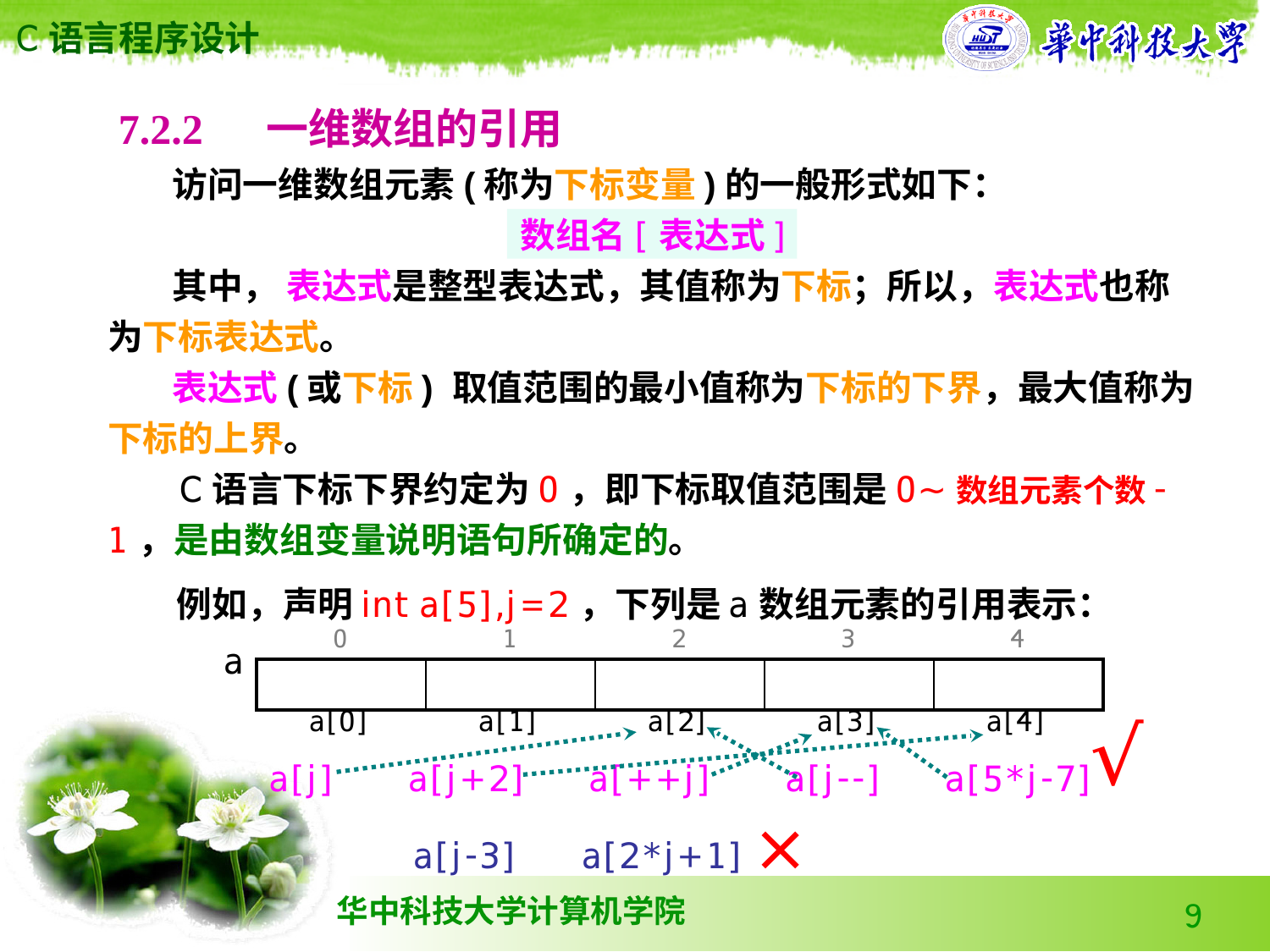

7.2.2 　一维数组的引用
       访问一维数组元素(称为下标变量)的一般形式如下：
数组名[表达式]
       其中， 表达式是整型表达式，其值称为下标；所以，表达式也称为下标表达式。
       表达式(或下标) 取值范围的最小值称为下标的下界，最大值称为下标的上界。
       C语言下标下界约定为0，即下标取值范围是0~数组元素个数-1，是由数组变量说明语句所确定的。

      例如，声明int a[5],j=2，下列是a数组元素的引用表示：
| 0 | 1 | 2 | 3 | 4 |
| --- | --- | --- | --- | --- |
a
|  |  |  |  |  |
| --- | --- | --- | --- | --- |
| a[0] | a[1] | a[2] | a[3] | a[4] |
| --- | --- | --- | --- | --- |
√

a[j]       a[j+2]      a[++j]       a[j--]      a[5*j-7]
×
a[j-3]	    a[2*j+1]
9